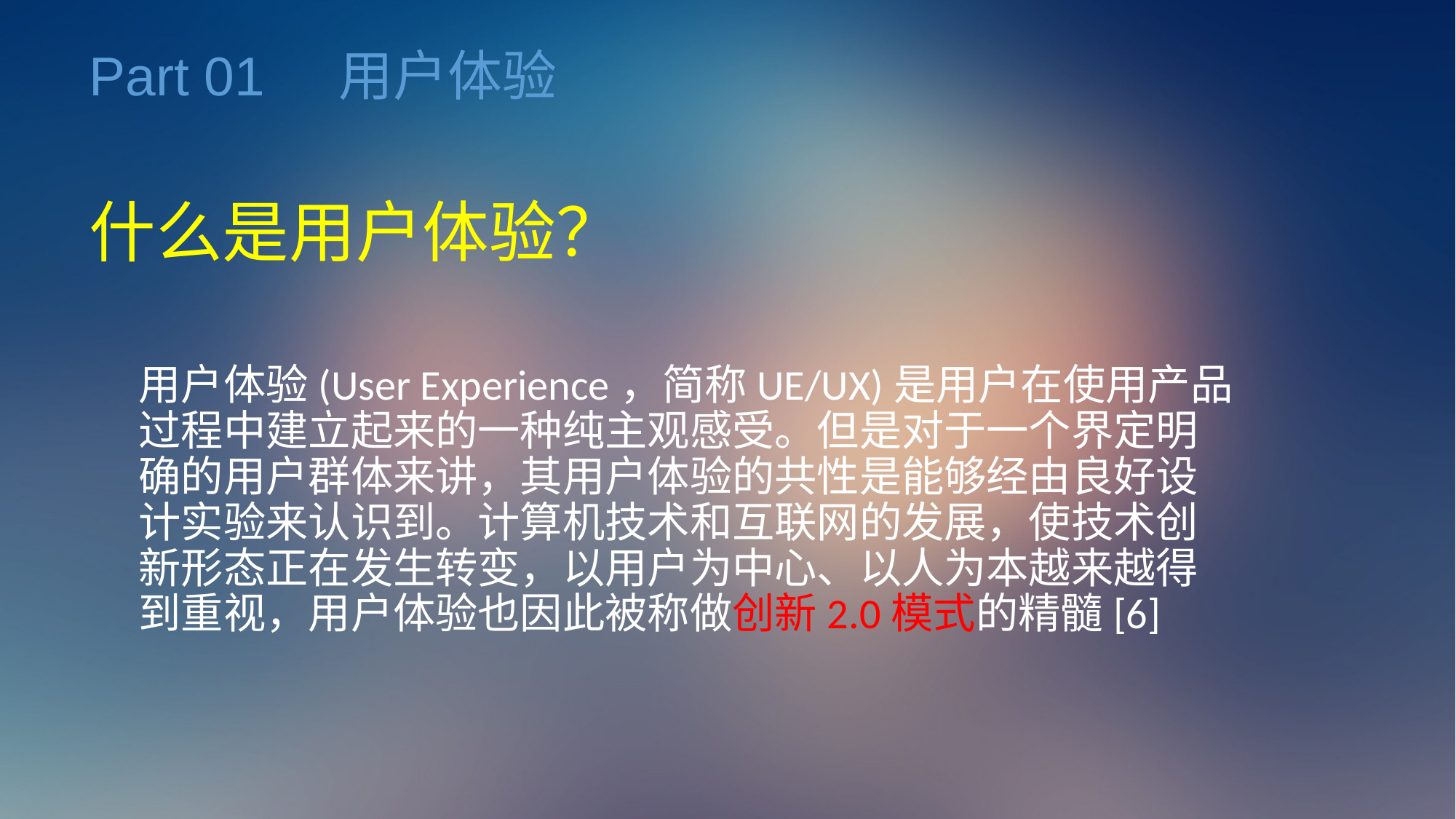

Part 01    用户体验
# 什么是用户体验？
用户体验(User Experience，简称UE/UX)是用户在使用产品过程中建立起来的一种纯主观感受。但是对于一个界定明确的用户群体来讲，其用户体验的共性是能够经由良好设计实验来认识到。计算机技术和互联网的发展，使技术创新形态正在发生转变，以用户为中心、以人为本越来越得到重视，用户体验也因此被称做创新2.0模式的精髓[6]